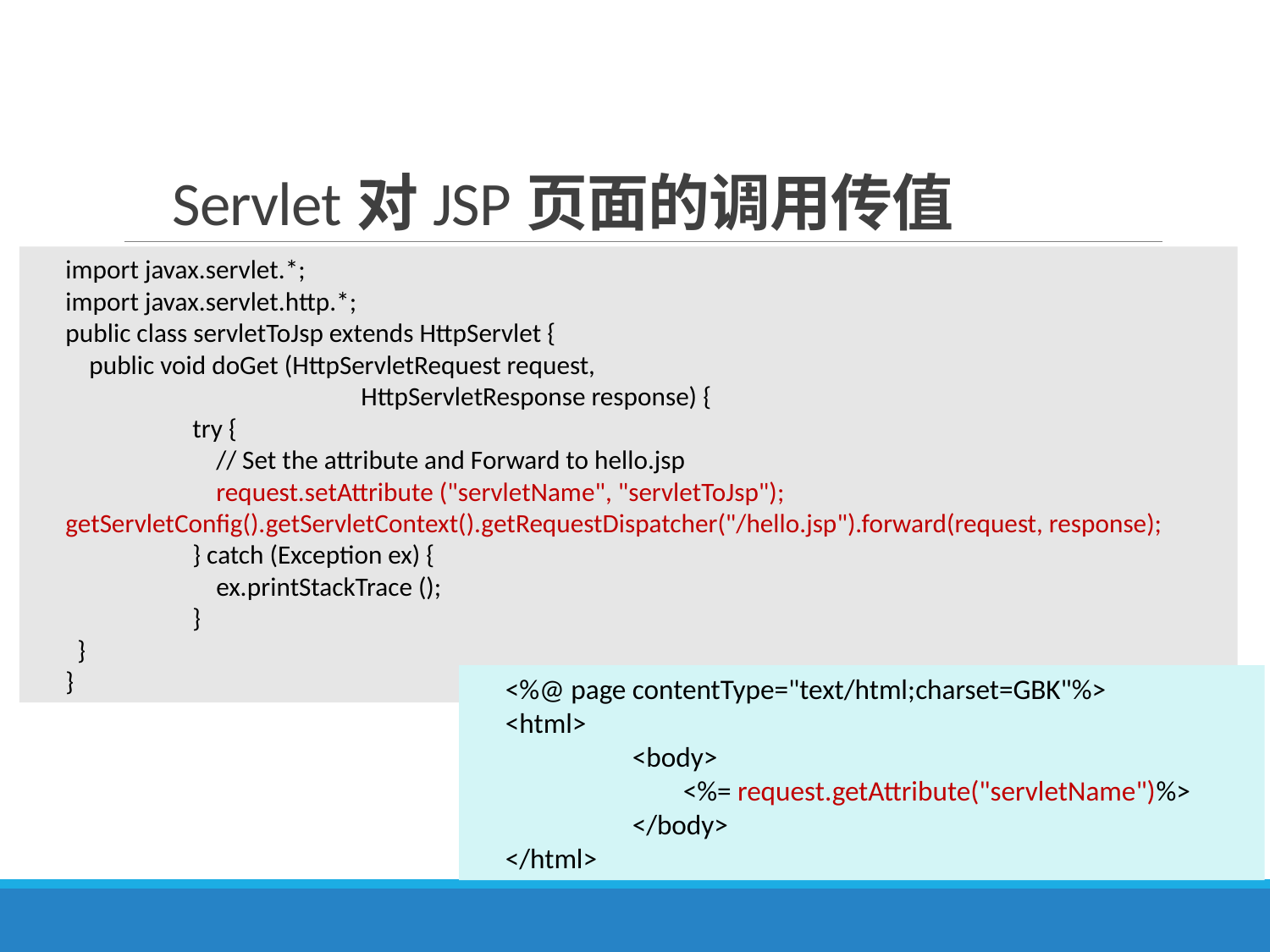

# Servlet对JSP页面的调用传值
import javax.servlet.*;
import javax.servlet.http.*;
public class servletToJsp extends HttpServlet {
    public void doGet (HttpServletRequest request,
		       HttpServletResponse response) {
	try {
	    // Set the attribute and Forward to hello.jsp
	    request.setAttribute ("servletName", "servletToJsp");
getServletConfig().getServletContext().getRequestDispatcher("/hello.jsp").forward(request, response);
	} catch (Exception ex) {
	    ex.printStackTrace ();
	}
  }
}

<%@ page contentType="text/html;charset=GBK"%>
<html>
	<body>
	        <%= request.getAttribute("servletName")%>
	</body>
</html>